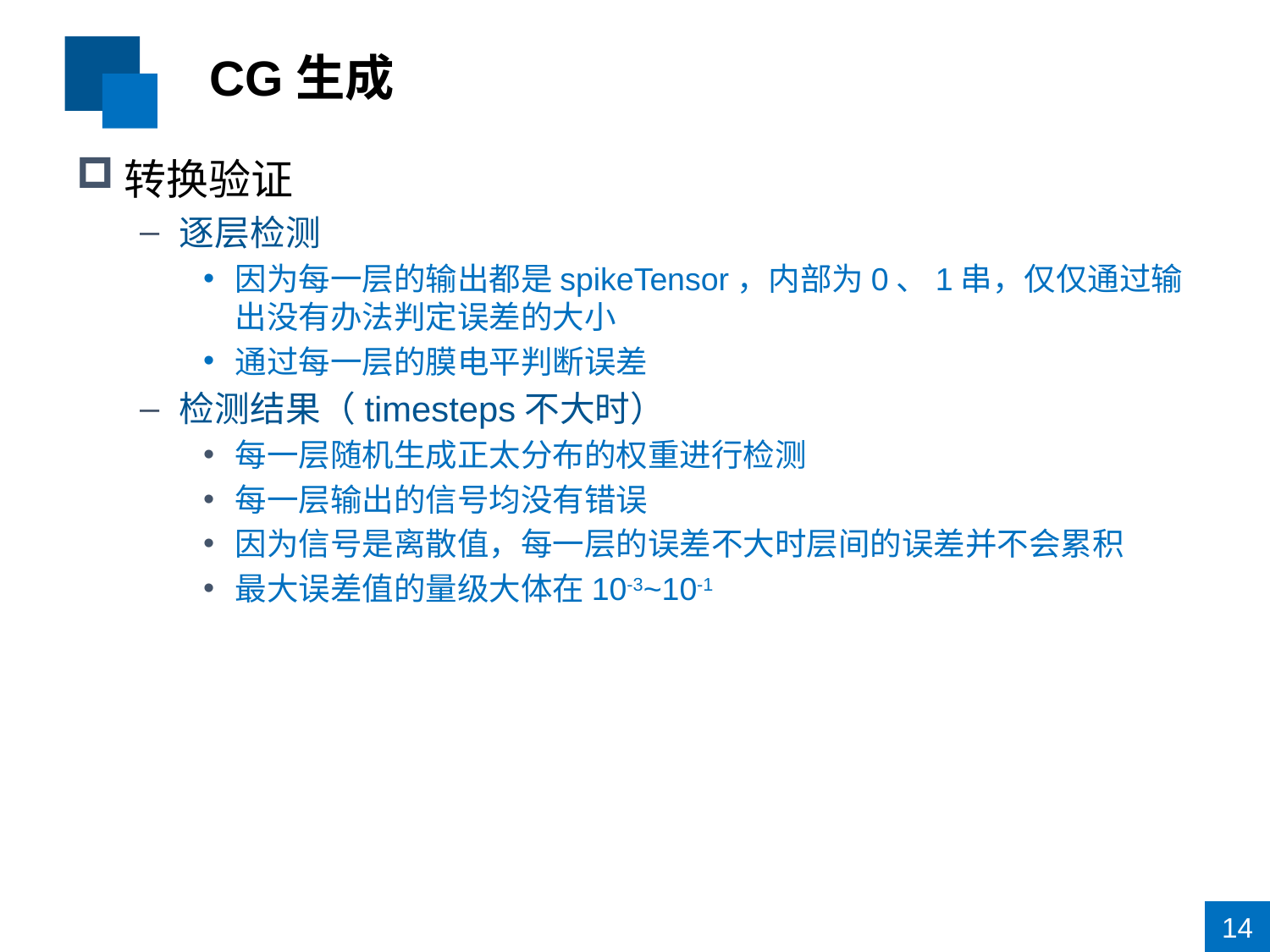

# CG生成
转换验证
逐层检测
因为每一层的输出都是spikeTensor，内部为0、1串，仅仅通过输出没有办法判定误差的大小
通过每一层的膜电平判断误差
检测结果（timesteps不大时）
每一层随机生成正太分布的权重进行检测
每一层输出的信号均没有错误
因为信号是离散值，每一层的误差不大时层间的误差并不会累积
最大误差值的量级大体在10-3~10-1

14